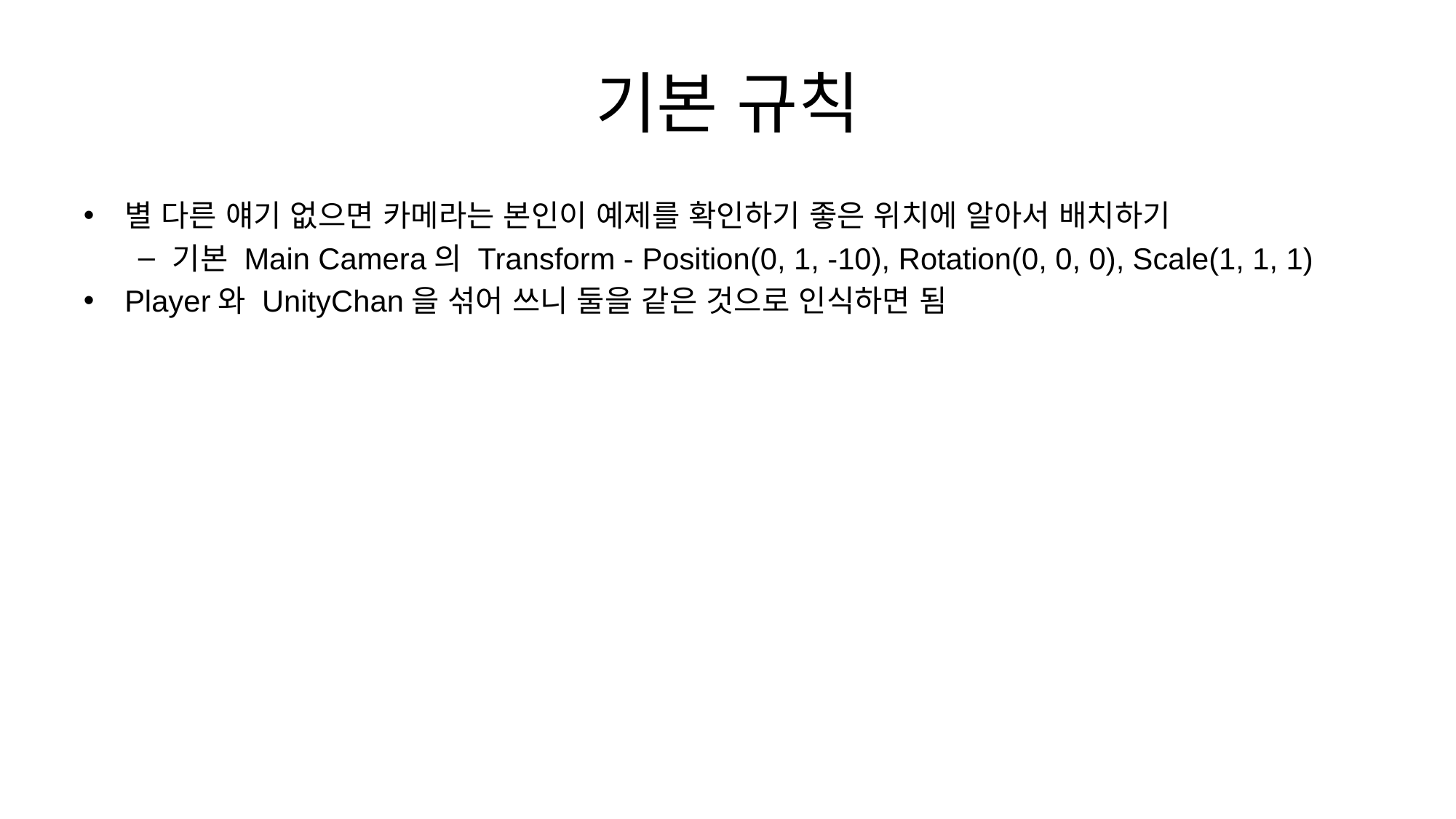

# 기본 규칙
별 다른 얘기 없으면 카메라는 본인이 예제를 확인하기 좋은 위치에 알아서 배치하기
기본 Main Camera의 Transform - Position(0, 1, -10), Rotation(0, 0, 0), Scale(1, 1, 1)
Player와 UnityChan을 섞어 쓰니 둘을 같은 것으로 인식하면 됨